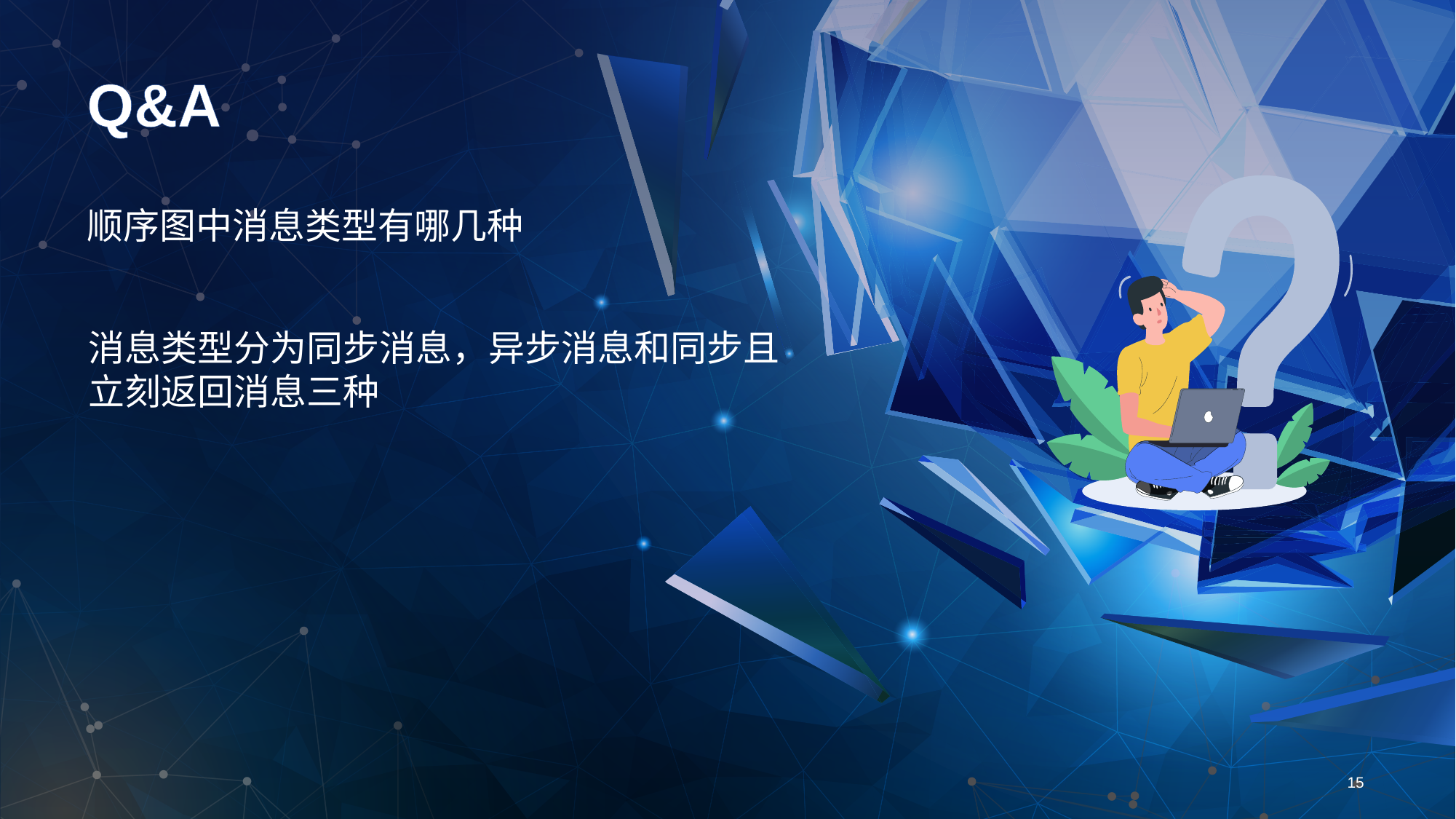

Q&A

顺序图中消息类型有哪几种
消息类型分为同步消息，异步消息和同步且立刻返回消息三种
15